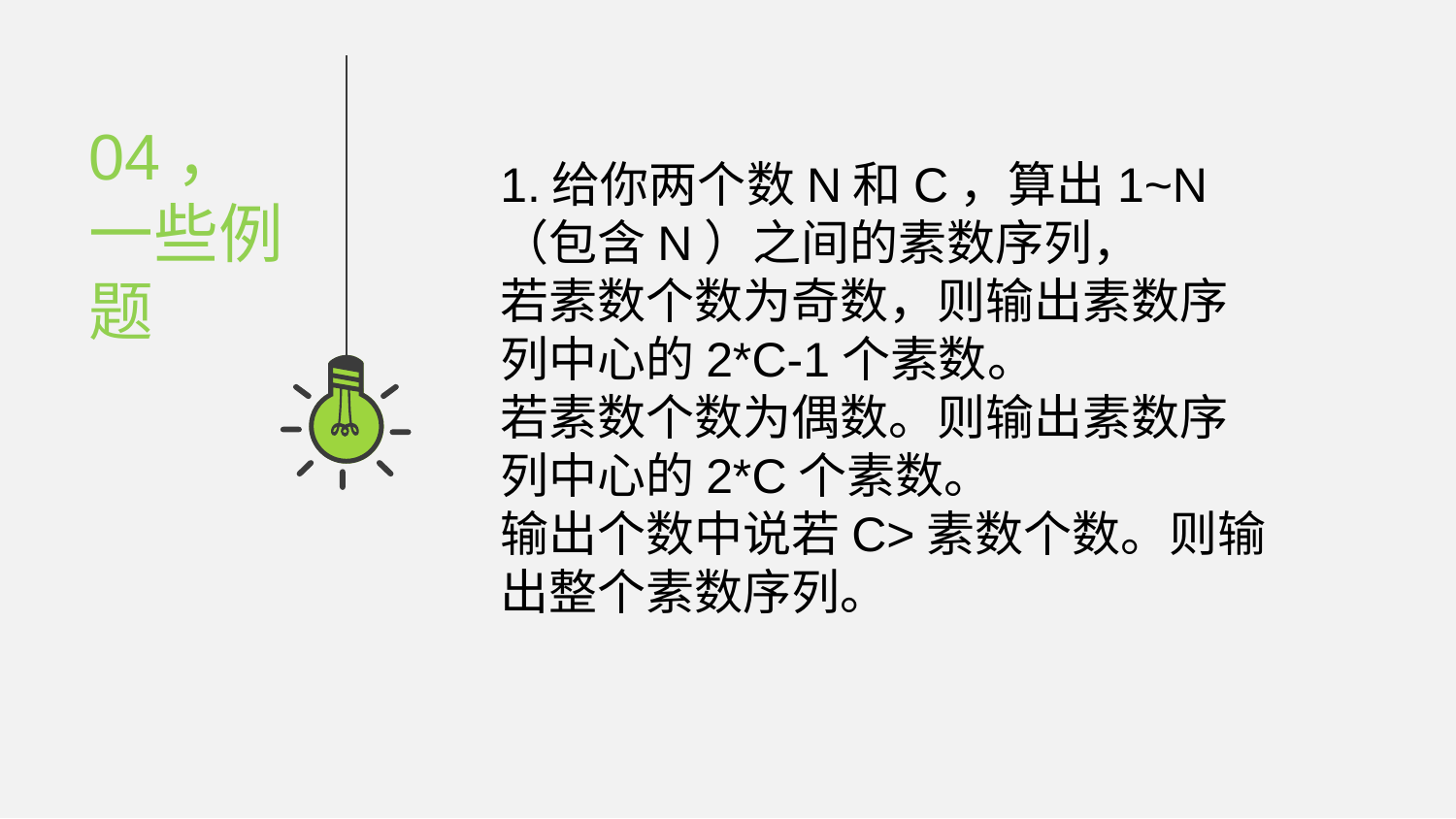

04，一些例题
1.给你两个数N和C，算出1~N（包含N）之间的素数序列，
若素数个数为奇数，则输出素数序列中心的2*C-1个素数。
若素数个数为偶数。则输出素数序列中心的2*C个素数。
输出个数中说若C>素数个数。则输出整个素数序列。